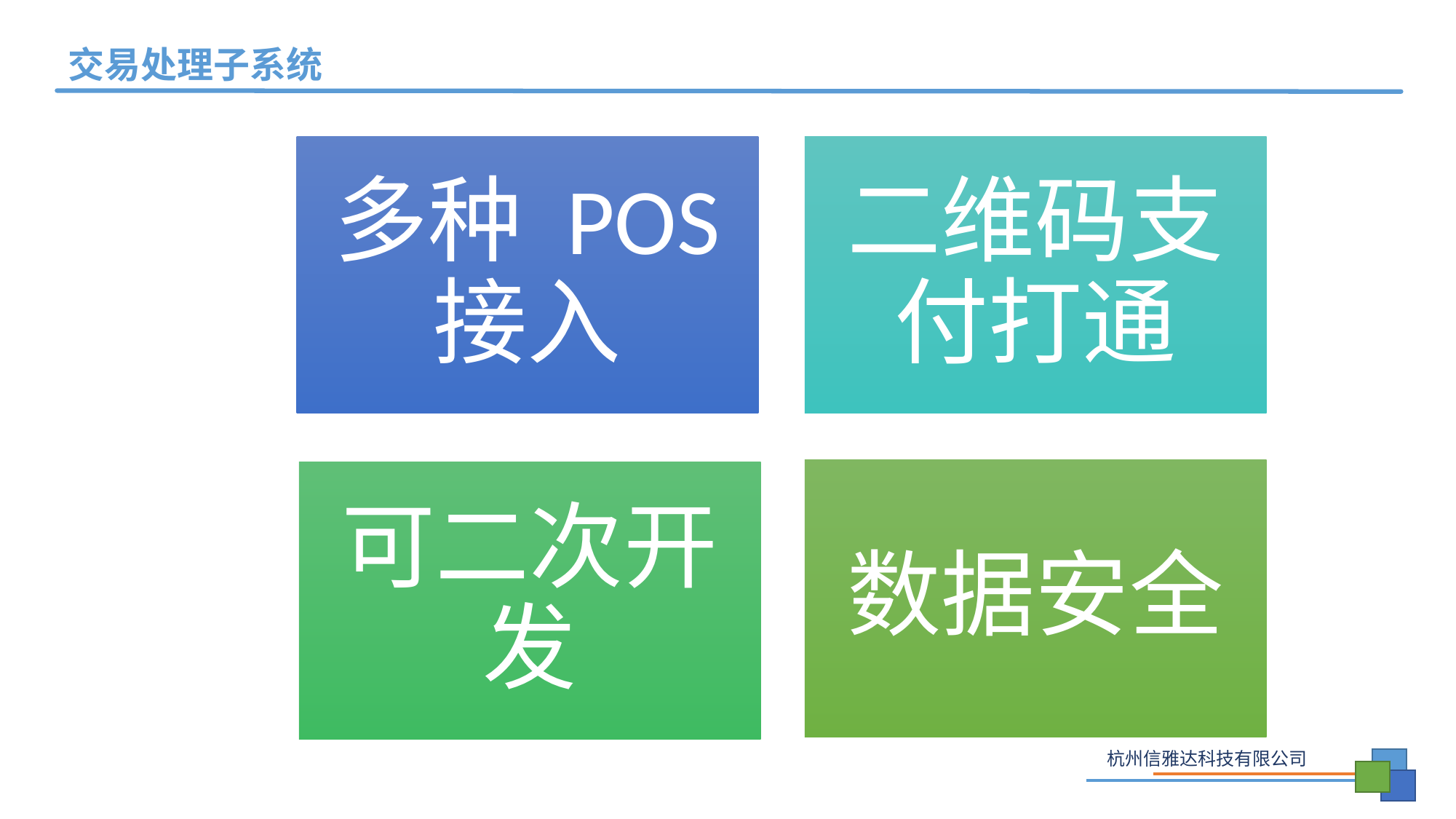

交易处理子系统
多种 POS 接入
二维码支付打通
可二次开发
数据安全
杭州信雅达科技有限公司